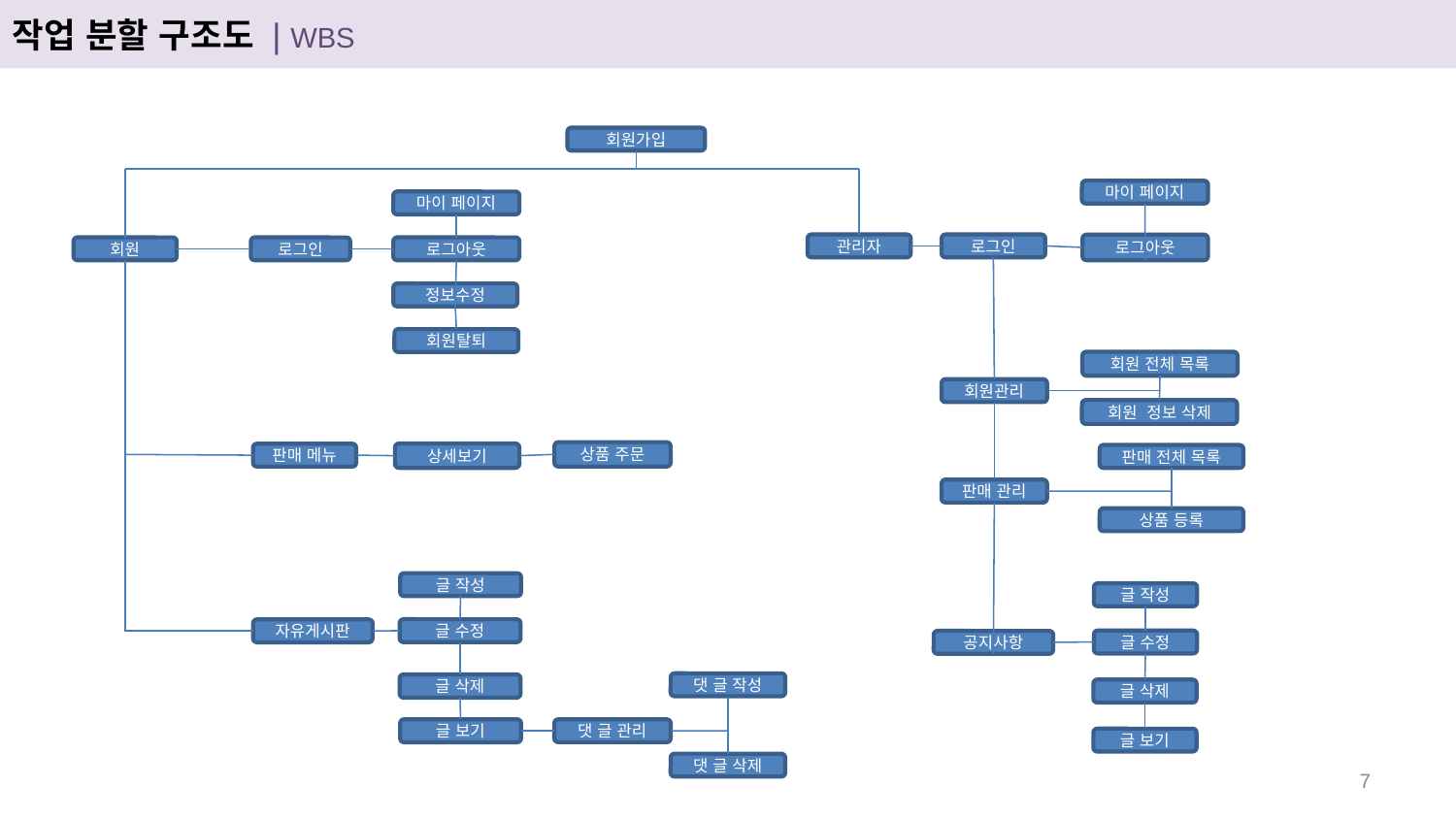

작업 분할 구조도 | WBS
회원가입
마이 페이지
마이 페이지
관리자
로그인
로그아웃
회원
로그인
로그아웃
정보수정
회원탈퇴
회원 전체 목록
회원관리
회원  정보 삭제
상품 주문
상세보기
판매 메뉴
판매 전체 목록
판매 관리
상품 등록
글 작성
글 작성
글 수정
자유게시판
글 수정
공지사항
댓 글 작성
글 삭제
글 삭제
글 보기
댓 글 관리
글 보기
댓 글 삭제
7